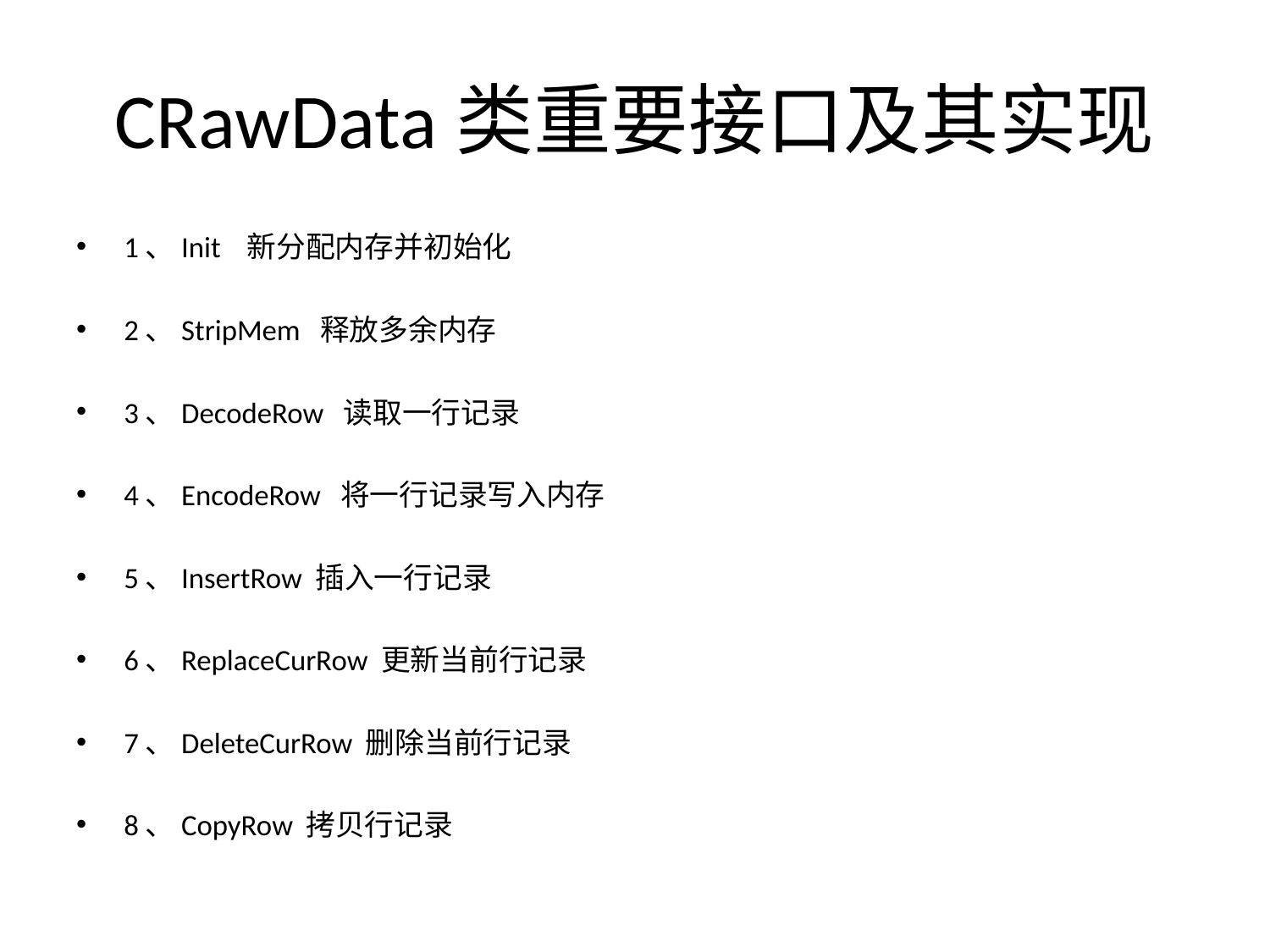

# CRawData类重要接口及其实现
1、Init   新分配内存并初始化

2、StripMem  释放多余内存

3、DecodeRow  读取一行记录

4、EncodeRow  将一行记录写入内存

5、InsertRow 插入一行记录

6、ReplaceCurRow 更新当前行记录

7、DeleteCurRow 删除当前行记录

8、CopyRow 拷贝行记录